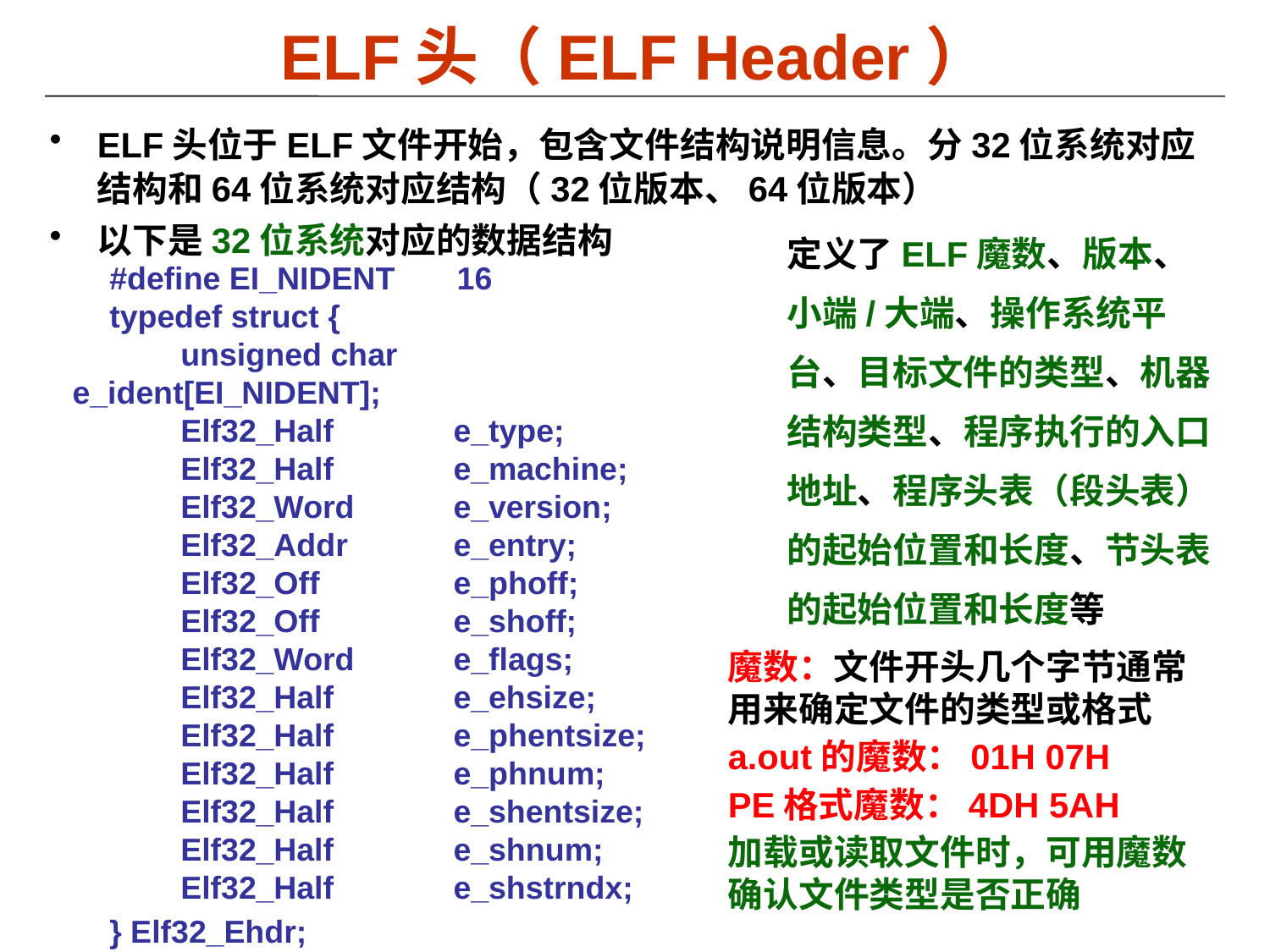

# ELF头（ELF Header）
ELF头位于ELF文件开始，包含文件结构说明信息。分32位系统对应结构和64位系统对应结构（32位版本、64位版本）
以下是32位系统对应的数据结构
定义了ELF魔数、版本、小端/大端、操作系统平台、目标文件的类型、机器结构类型、程序执行的入口地址、程序头表（段头表）的起始位置和长度、节头表的起始位置和长度等
#define EI_NIDENT       16
typedef struct {
        unsigned char   	e_ident[EI_NIDENT];
        Elf32_Half      	e_type;
        Elf32_Half      	e_machine;
        Elf32_Word      	e_version;
        Elf32_Addr      	e_entry;
        Elf32_Off       	e_phoff;
        Elf32_Off       	e_shoff;
        Elf32_Word      	e_flags;
        Elf32_Half      	e_ehsize;
        Elf32_Half      	e_phentsize;
        Elf32_Half      	e_phnum;
        Elf32_Half      	e_shentsize;
        Elf32_Half      	e_shnum;
        Elf32_Half      	e_shstrndx;
} Elf32_Ehdr;
魔数：文件开头几个字节通常用来确定文件的类型或格式
a.out的魔数：01H 07H
PE格式魔数：4DH 5AH
加载或读取文件时，可用魔数确认文件类型是否正确